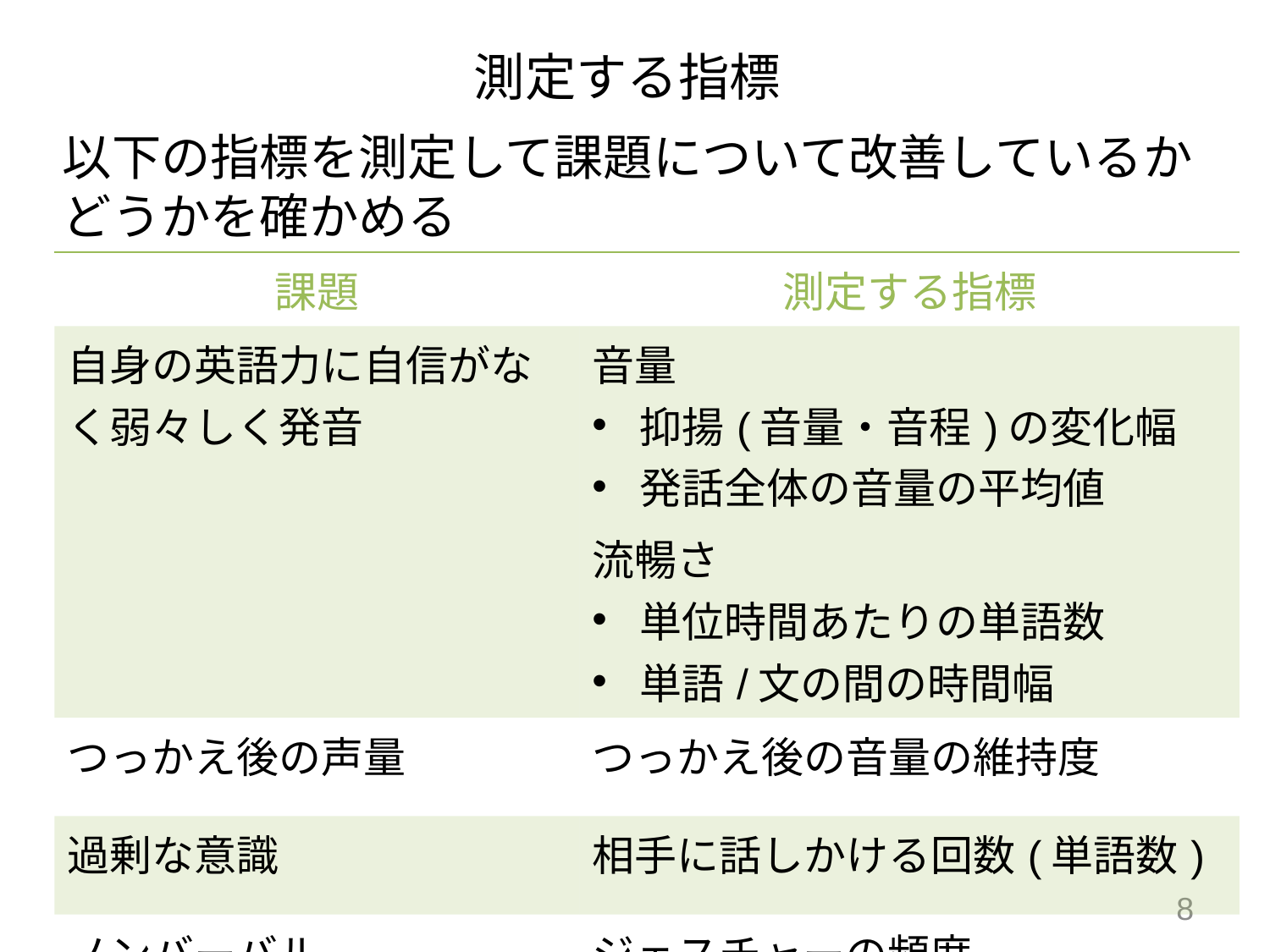

# 測定する指標
以下の指標を測定して課題について改善しているかどうかを確かめる
| 課題 | 測定する指標 |
| --- | --- |
| 自身の英語力に自信がなく弱々しく発音 | 音量 抑揚(音量・音程)の変化幅 発話全体の音量の平均値 流暢さ 単位時間あたりの単語数 単語/文の間の時間幅 |
| つっかえ後の声量 | つっかえ後の音量の維持度 |
| 過剰な意識 | 相手に話しかける回数(単語数) |
| ノンバーバル | ジェスチャーの頻度 |
8